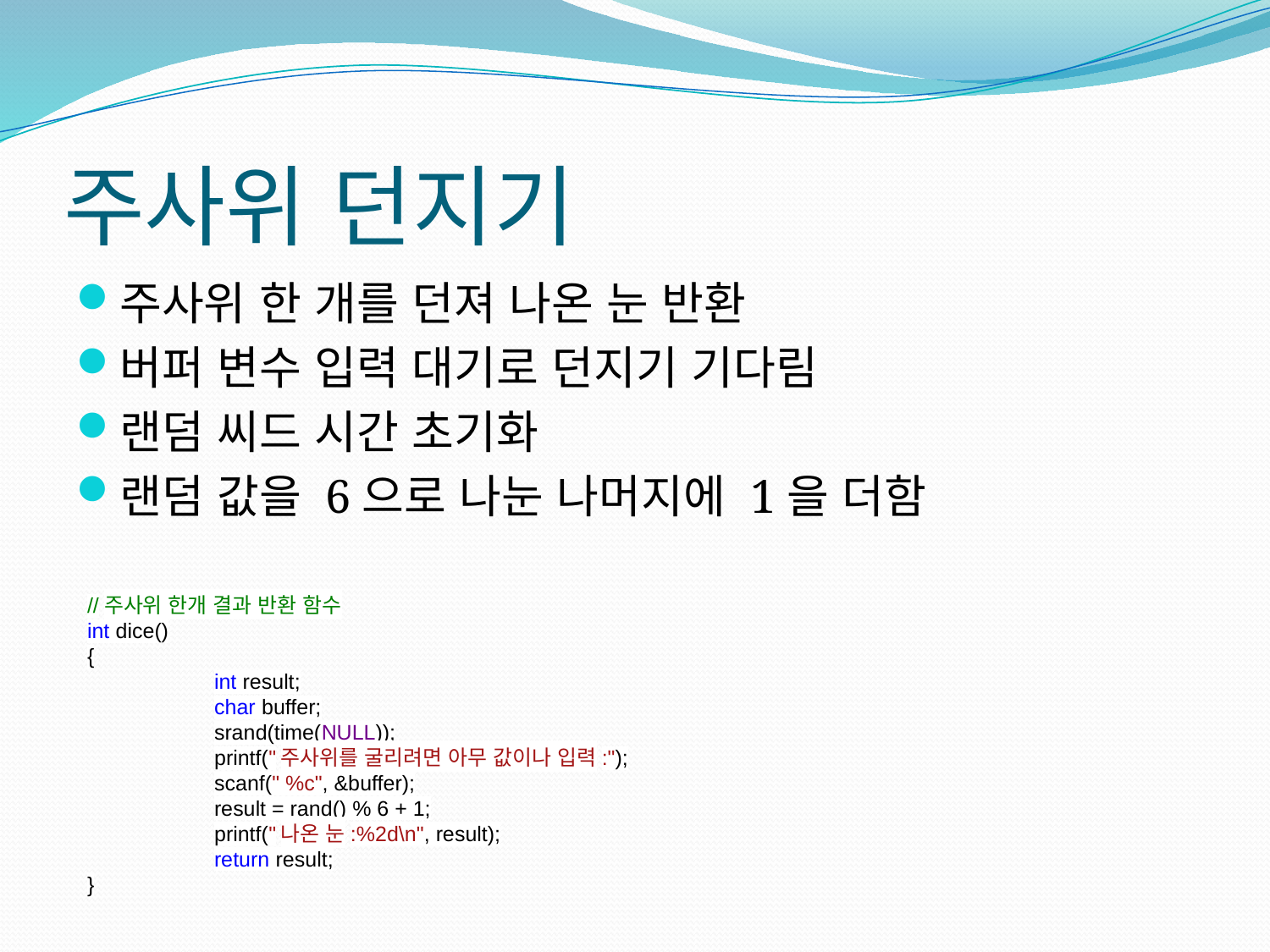

# 주사위 던지기
주사위 한 개를 던져 나온 눈 반환
버퍼 변수 입력 대기로 던지기 기다림
랜덤 씨드 시간 초기화
랜덤 값을 6으로 나눈 나머지에 1을 더함
//주사위 한개 결과 반환 함수
int dice()
{
	int result;
	char buffer;
	srand(time(NULL));
	printf("주사위를 굴리려면 아무 값이나 입력:");
	scanf(" %c", &buffer);
	result = rand() % 6 + 1;
	printf("나온 눈:%2d\n", result);
	return result;
}